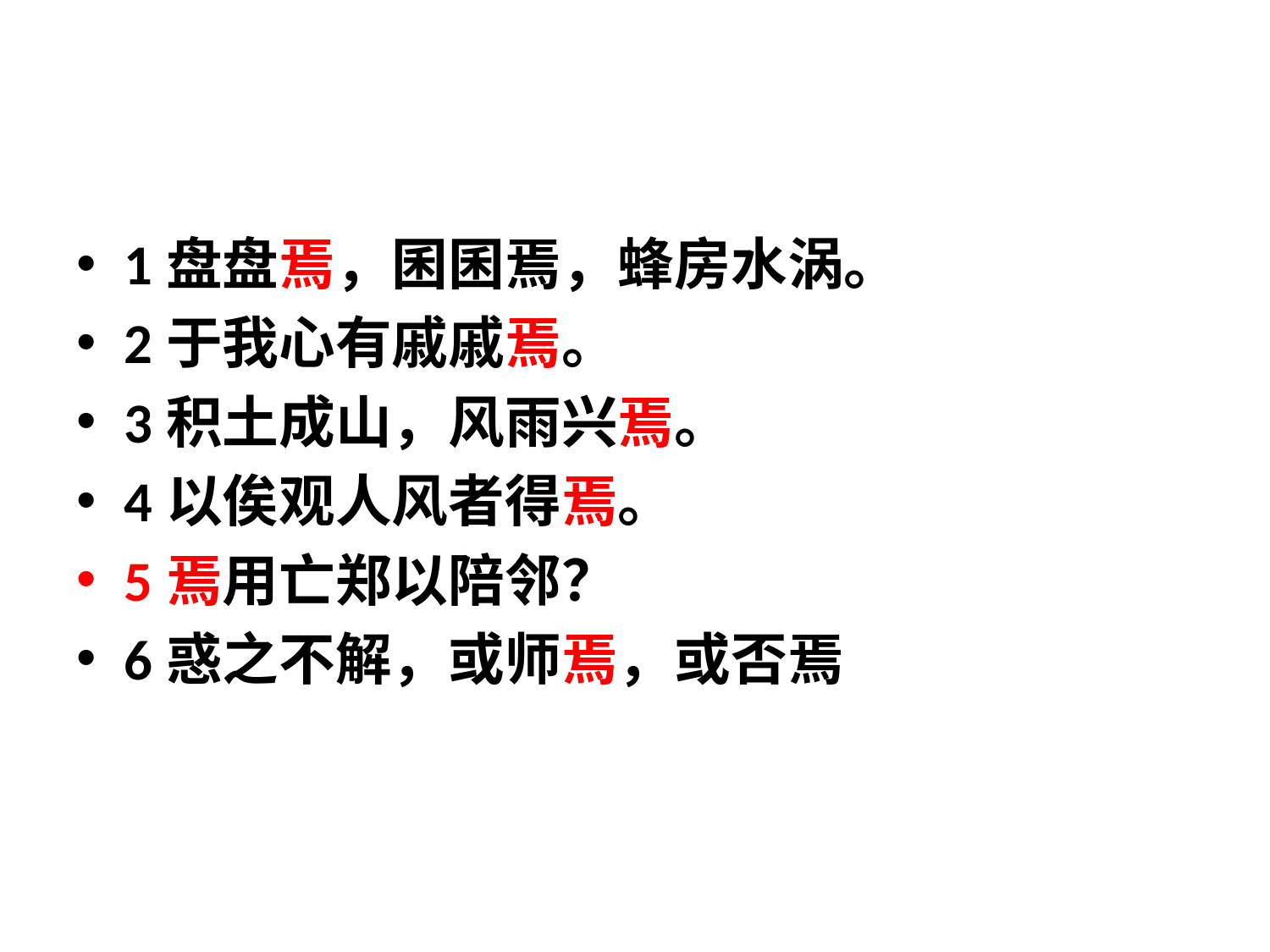

#
1盘盘焉，囷囷焉，蜂房水涡。
2于我心有戚戚焉。
3积土成山，风雨兴焉。
4以俟观人风者得焉。
5焉用亡郑以陪邻？
6惑之不解，或师焉，或否焉